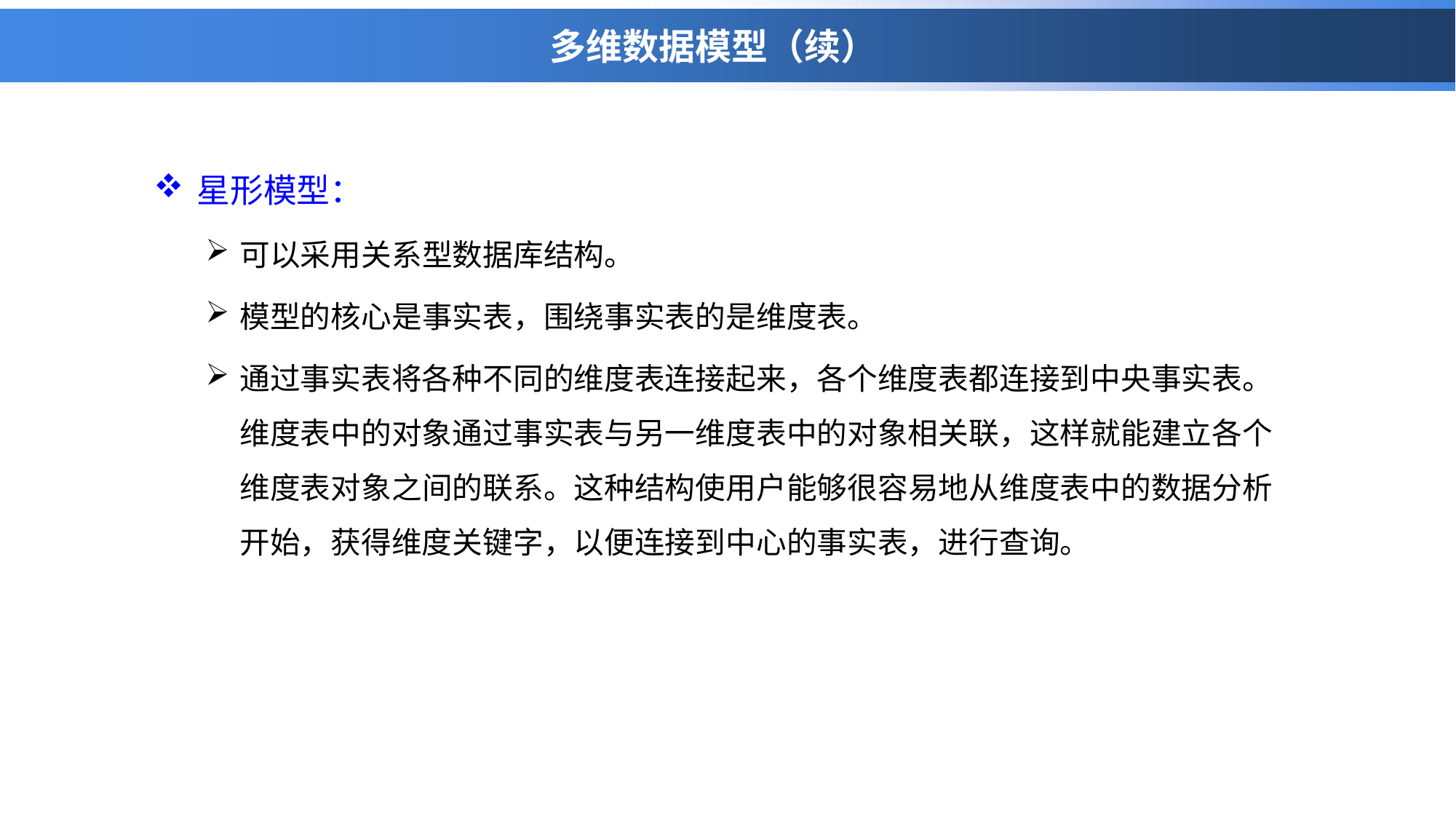

# 多维数据模型（续）
星形模型：
可以采用关系型数据库结构。
模型的核心是事实表，围绕事实表的是维度表。
通过事实表将各种不同的维度表连接起来，各个维度表都连接到中央事实表。维度表中的对象通过事实表与另一维度表中的对象相关联，这样就能建立各个维度表对象之间的联系。这种结构使用户能够很容易地从维度表中的数据分析开始，获得维度关键字，以便连接到中心的事实表，进行查询。